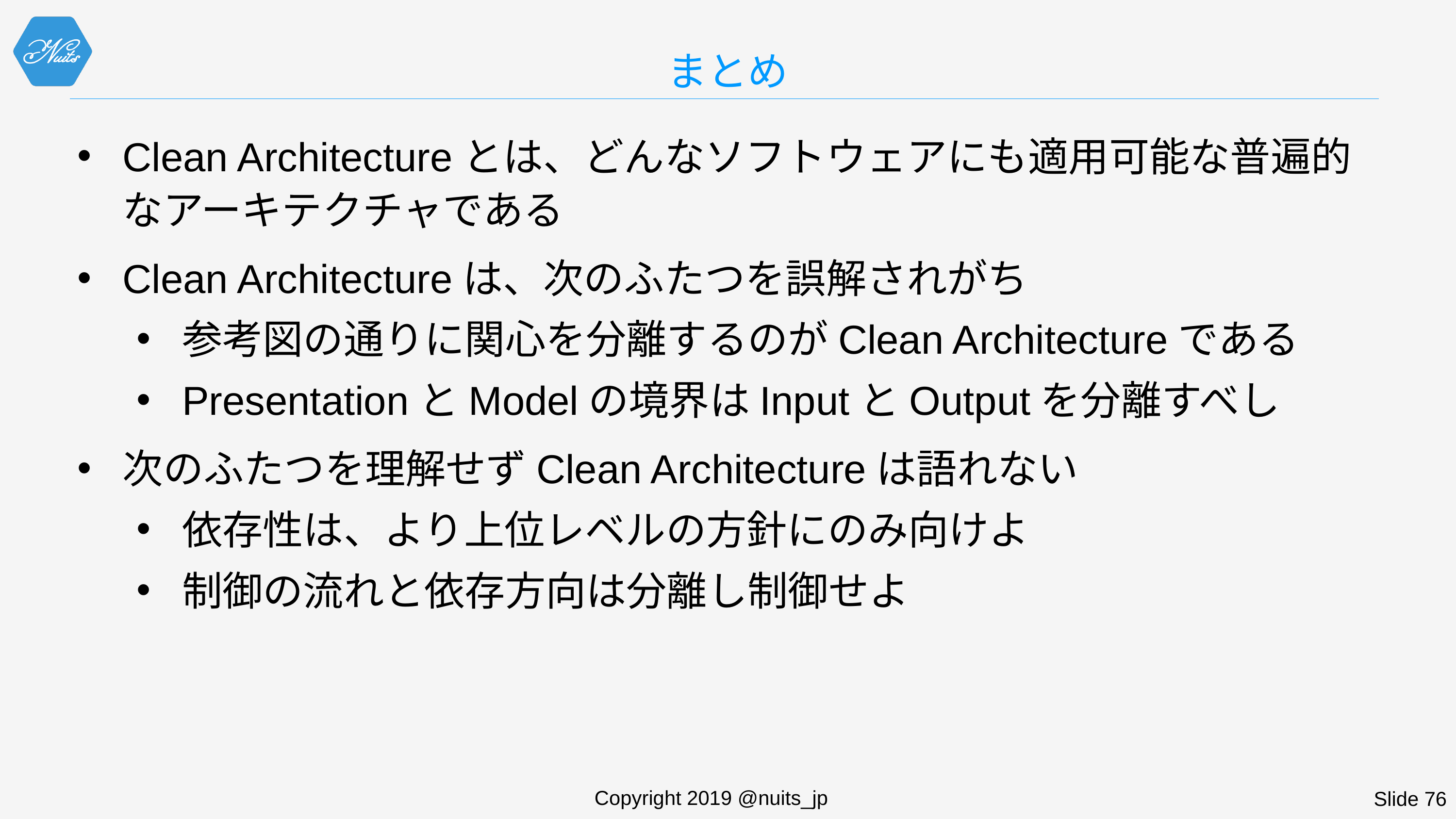

# まとめ
Clean Architectureとは、どんなソフトウェアにも適用可能な普遍的なアーキテクチャである
Clean Architectureは、次のふたつを誤解されがち
参考図の通りに関心を分離するのがClean Architectureである
PresentationとModelの境界はInputとOutputを分離すべし
次のふたつを理解せずClean Architectureは語れない
依存性は、より上位レベルの方針にのみ向けよ
制御の流れと依存方向は分離し制御せよ
Copyright 2019 @nuits_jp
Slide 76